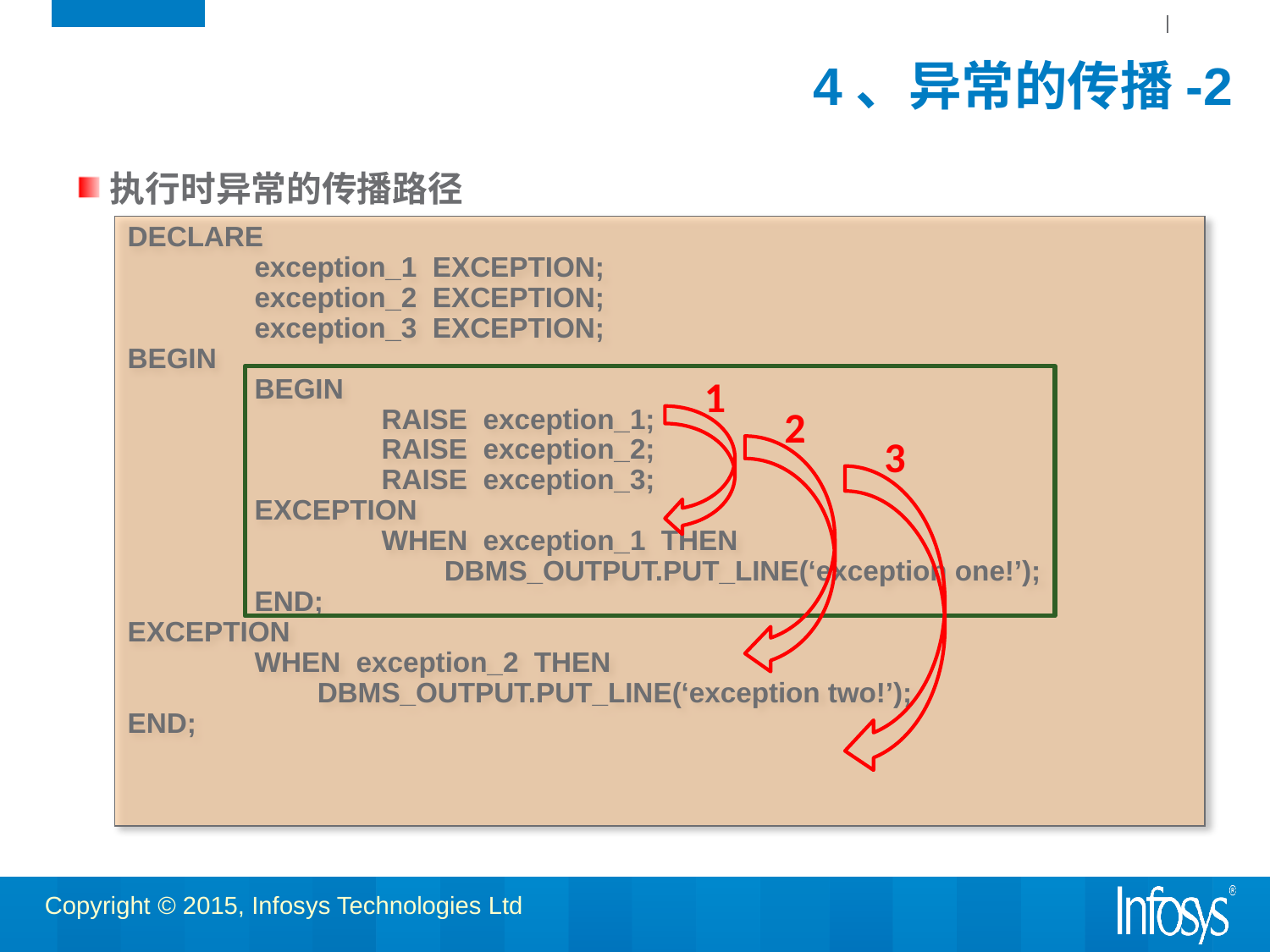

# 4、异常的传播-2
执行时异常的传播路径
DECLARE
	exception_1  EXCEPTION;
	exception_2  EXCEPTION;
	exception_3  EXCEPTION;
BEGIN
	BEGIN
		RAISE  exception_1;
		RAISE  exception_2;
		RAISE  exception_3;
	EXCEPTION
		WHEN  exception_1  THEN
		        DBMS_OUTPUT.PUT_LINE(‘exception one!’);
	END;
EXCEPTION
	WHEN  exception_2  THEN
	        DBMS_OUTPUT.PUT_LINE(‘exception two!’);
END;

1
2

3